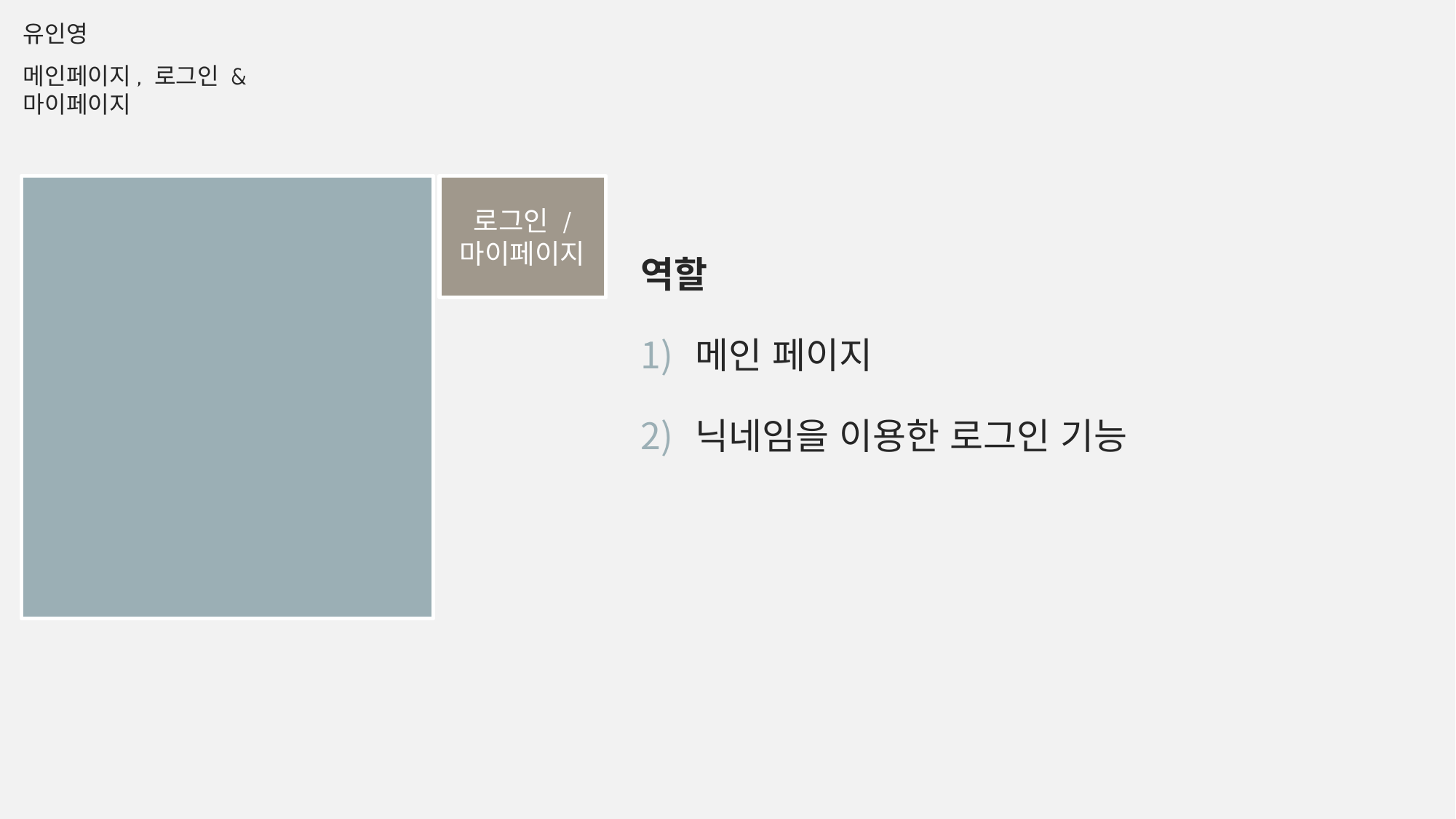

유인영
메인페이지, 로그인 & 마이페이지

로그인 / 마이페이지
역할
메인 페이지
닉네임을 이용한 로그인 기능